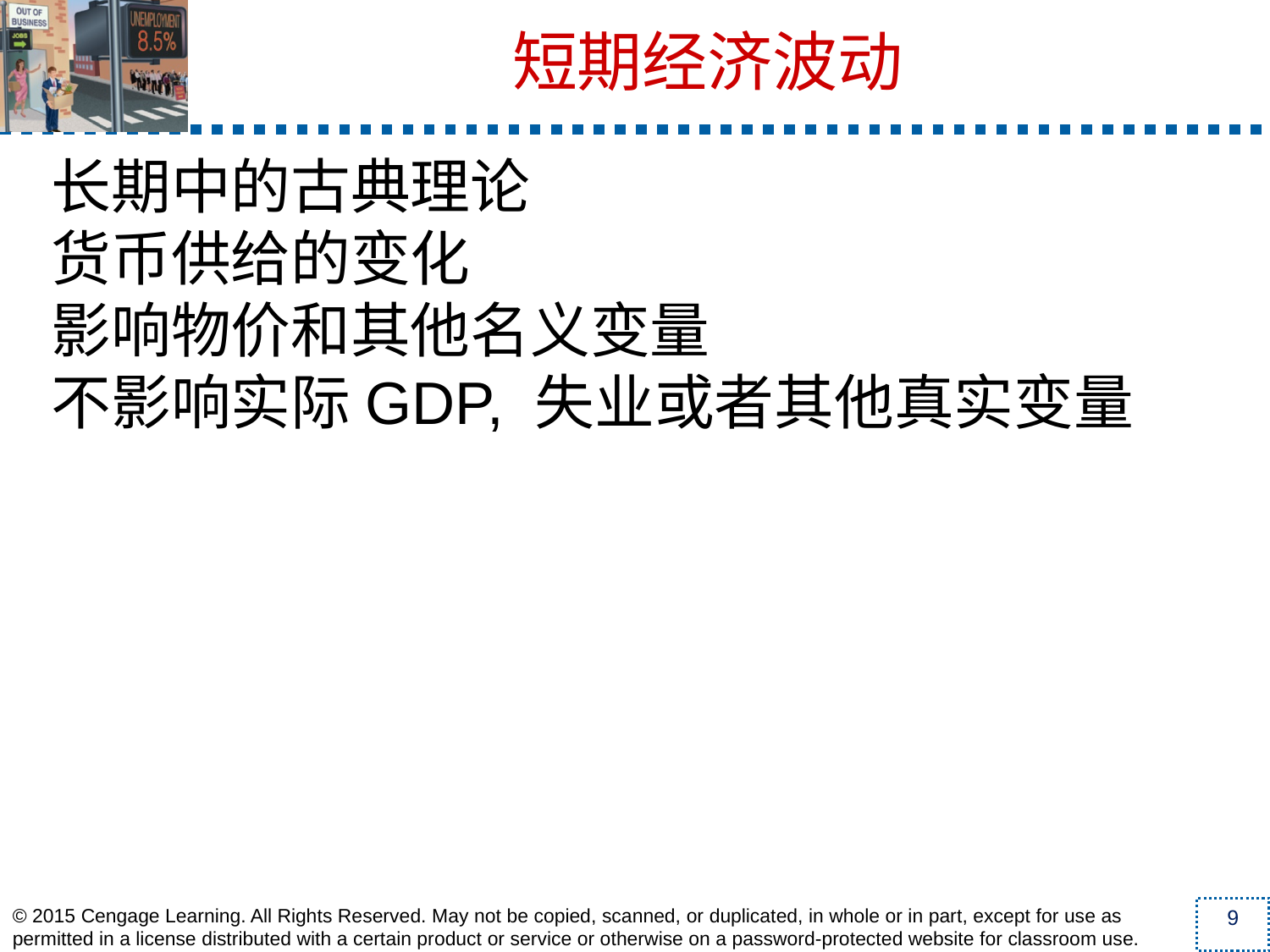

长期中的古典理论
货币供给的变化
影响物价和其他名义变量
不影响实际GDP, 失业或者其他真实变量
短期经济波动
9
© 2015 Cengage Learning. All Rights Reserved. May not be copied, scanned, or duplicated, in whole or in part, except for use as permitted in a license distributed with a certain product or service or otherwise on a password-protected website for classroom use.